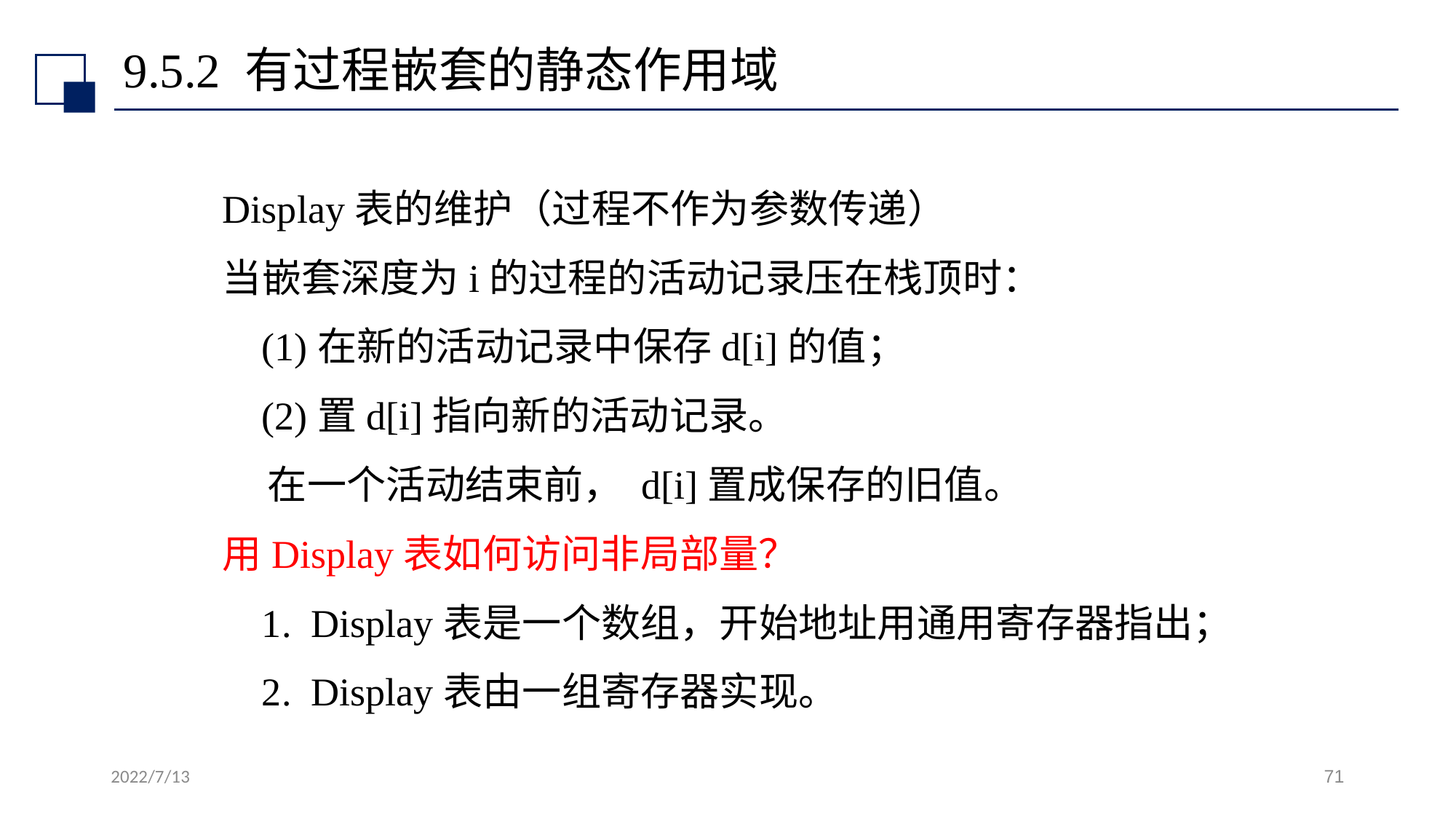

# 9.5.2 有过程嵌套的静态作用域
Display表的维护（过程不作为参数传递）
当嵌套深度为i的过程的活动记录压在栈顶时：
    (1)在新的活动记录中保存d[i]的值；
    (2)置d[i]指向新的活动记录。
    在一个活动结束前， d[i]置成保存的旧值。
用Display表如何访问非局部量？
    1.  Display表是一个数组，开始地址用通用寄存器指出；
    2.  Display表由一组寄存器实现。
2022/7/13
71